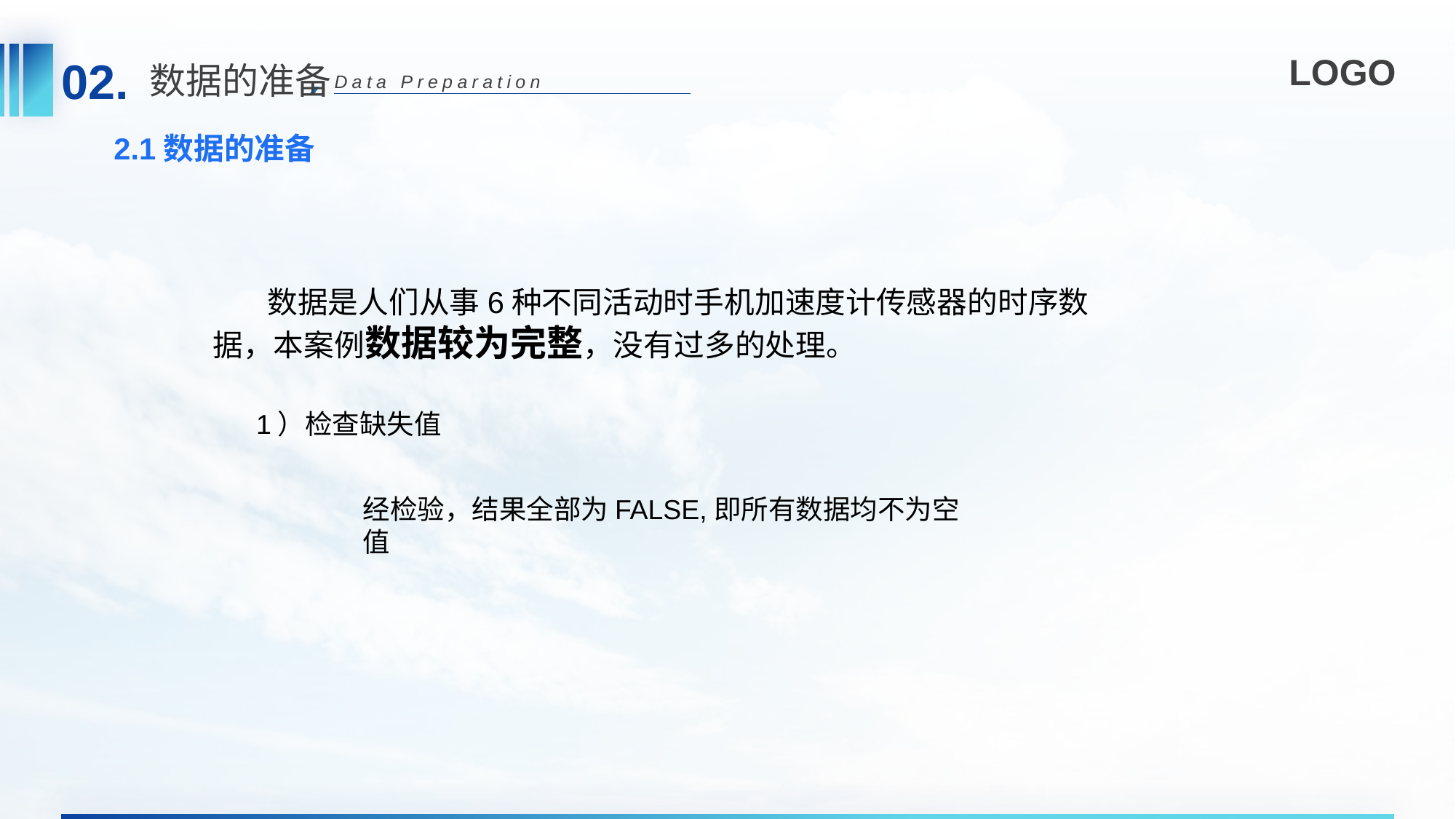

02.
数据的准备

Data Preparation
2.1数据的准备
数据是人们从事6种不同活动时手机加速度计传感器的时序数据，本案例数据较为完整，没有过多的处理。
1）检查缺失值
经检验，结果全部为FALSE,即所有数据均不为空值